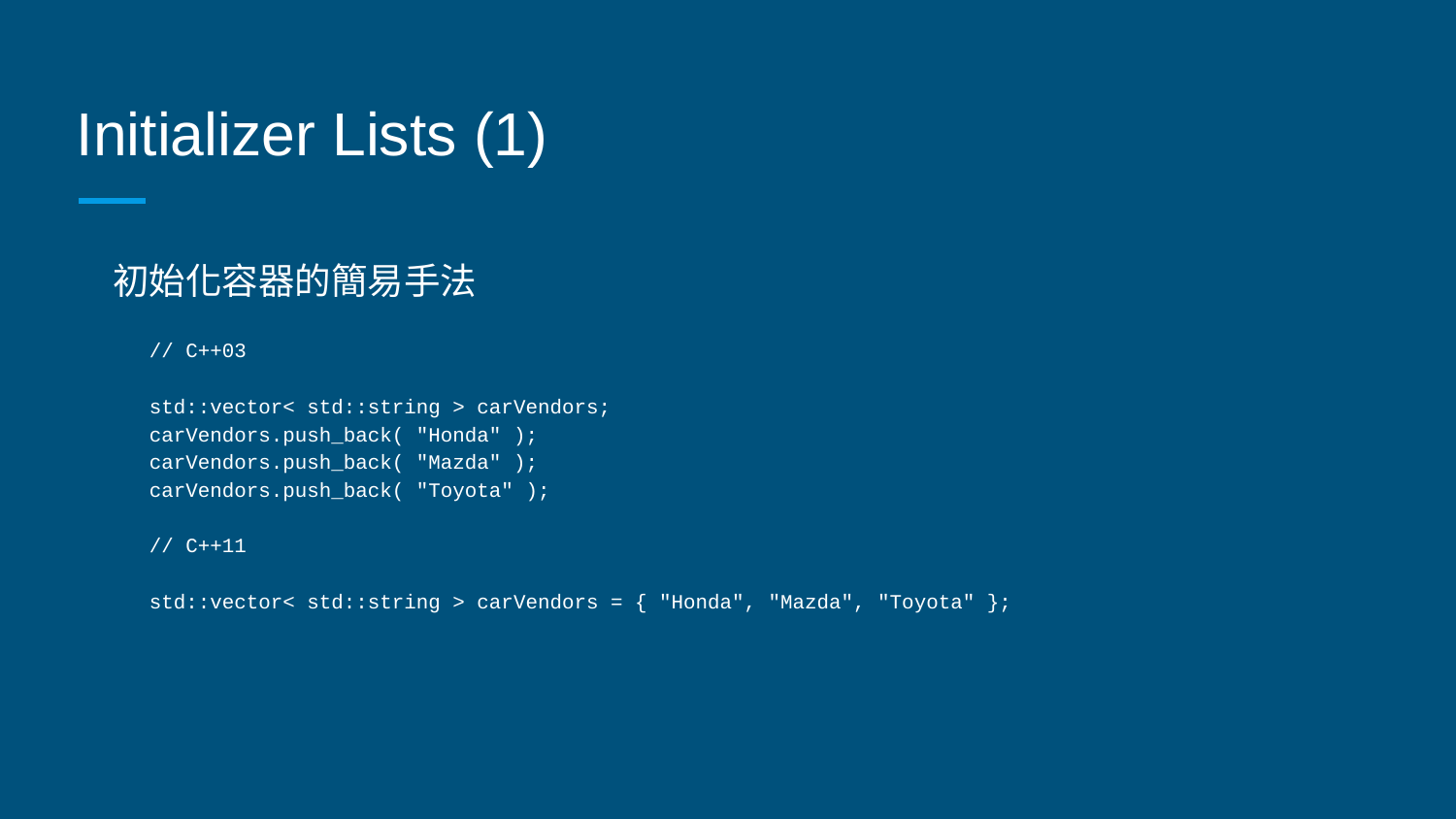

# Initializer Lists (1)
初始化容器的簡易手法
// C++03
std::vector< std::string > carVendors;
carVendors.push_back( "Honda" );
carVendors.push_back( "Mazda" );
carVendors.push_back( "Toyota" );
// C++11
std::vector< std::string > carVendors = { "Honda", "Mazda", "Toyota" };